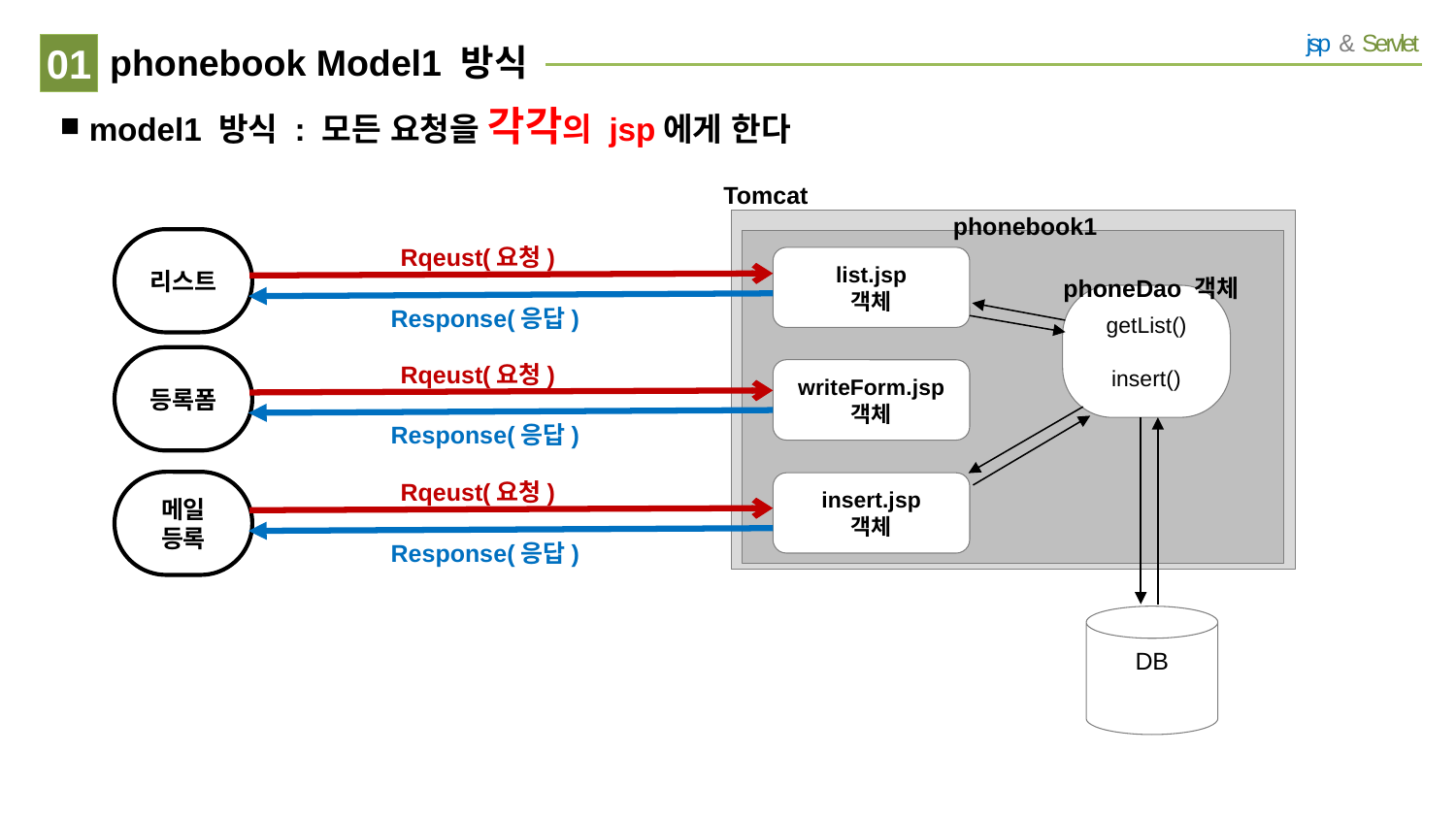

Redirect
01
# phonebook Model1 방식
model1 방식 : 모든 요청을 각각의 jsp에게 한다
Tomcat

phonebook1
리스트
Rqeust(요청)
Response(응답)

list.jsp
객체
phoneDao 객체
getList()

insert()
Rqeust(요청)
Response(응답)
등록폼
writeForm.jsp
객체
Rqeust(요청)
Response(응답)
메일
등록
insert.jsp
객체
DB